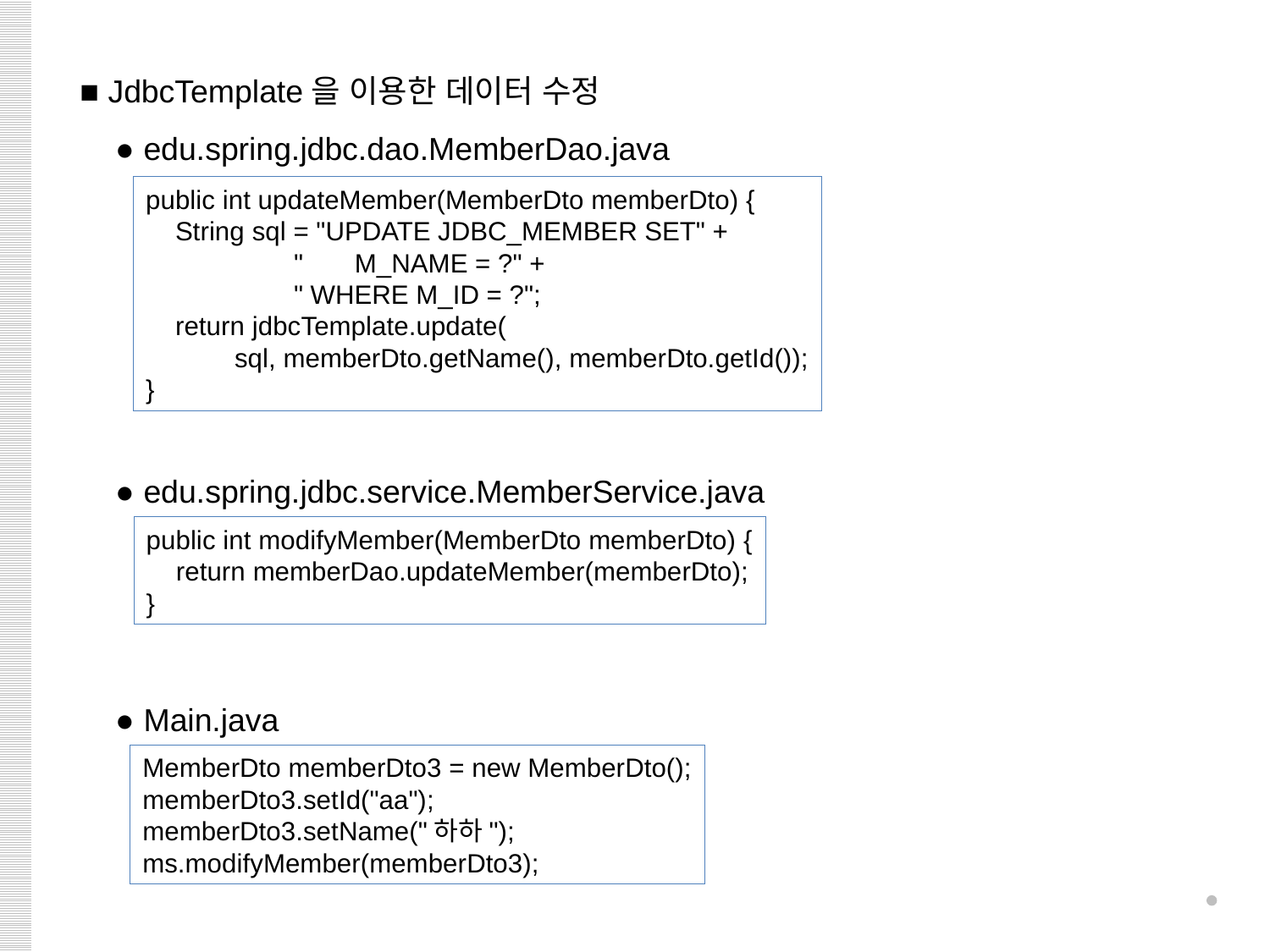

■ JdbcTemplate을 이용한 데이터 수정
    ● edu.spring.jdbc.dao.MemberDao.java

    ● edu.spring.jdbc.service.MemberService.java

    ● Main.java

public int updateMember(MemberDto memberDto) {
    String sql = "UPDATE JDBC_MEMBER SET" +
                    "       M_NAME = ?" +
                    " WHERE M_ID = ?";
    return jdbcTemplate.update(
            sql, memberDto.getName(), memberDto.getId());
}
public int modifyMember(MemberDto memberDto) {
    return memberDao.updateMember(memberDto);
}
MemberDto memberDto3 = new MemberDto();
memberDto3.setId("aa");
memberDto3.setName("하하");
ms.modifyMember(memberDto3);